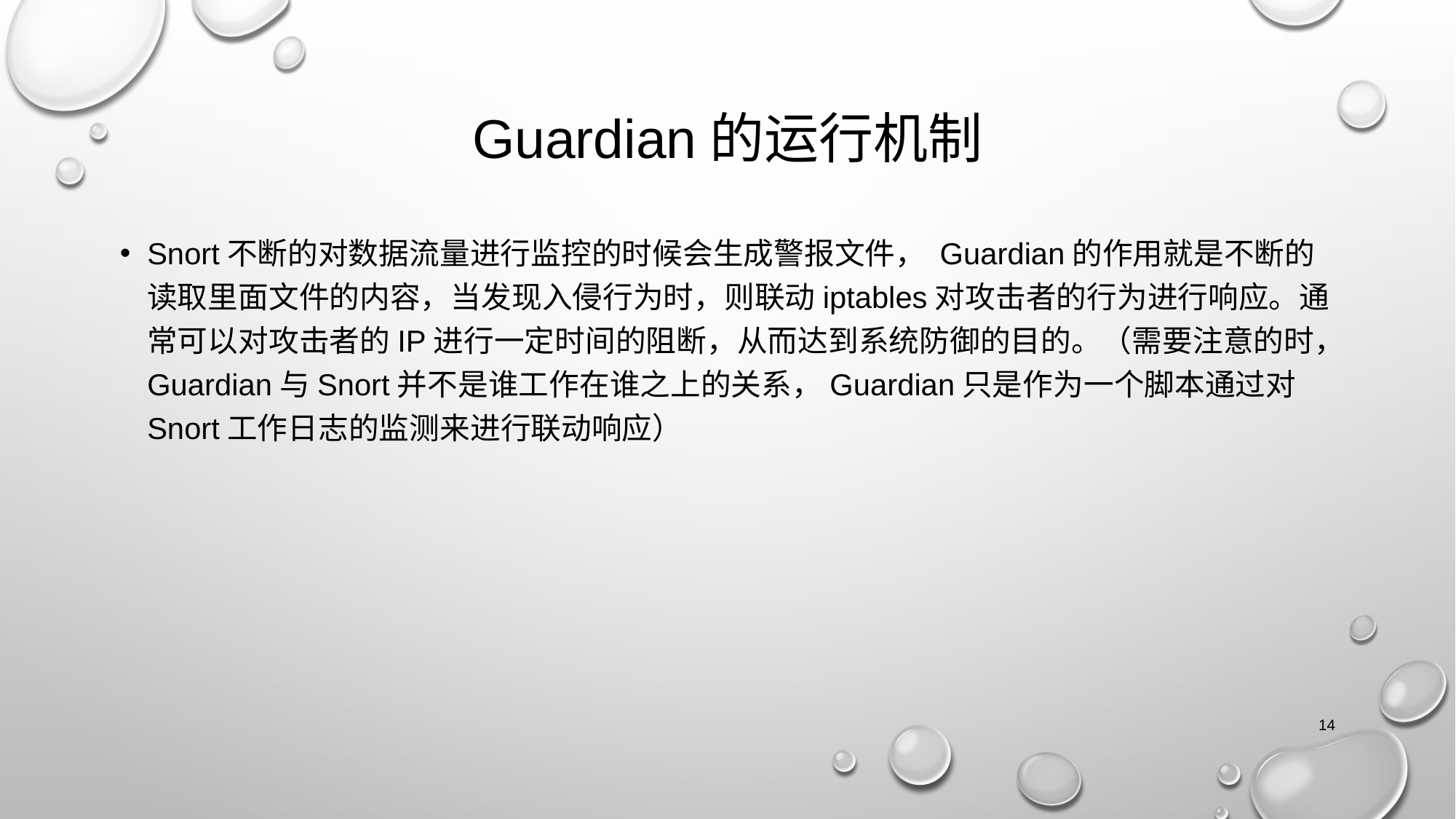

# Guardian的运行机制
Snort不断的对数据流量进行监控的时候会生成警报文件， Guardian的作用就是不断的读取里面文件的内容，当发现入侵行为时，则联动iptables对攻击者的行为进行响应。通常可以对攻击者的IP进行一定时间的阻断，从而达到系统防御的目的。（需要注意的时，Guardian与Snort并不是谁工作在谁之上的关系，Guardian只是作为一个脚本通过对Snort工作日志的监测来进行联动响应）

14